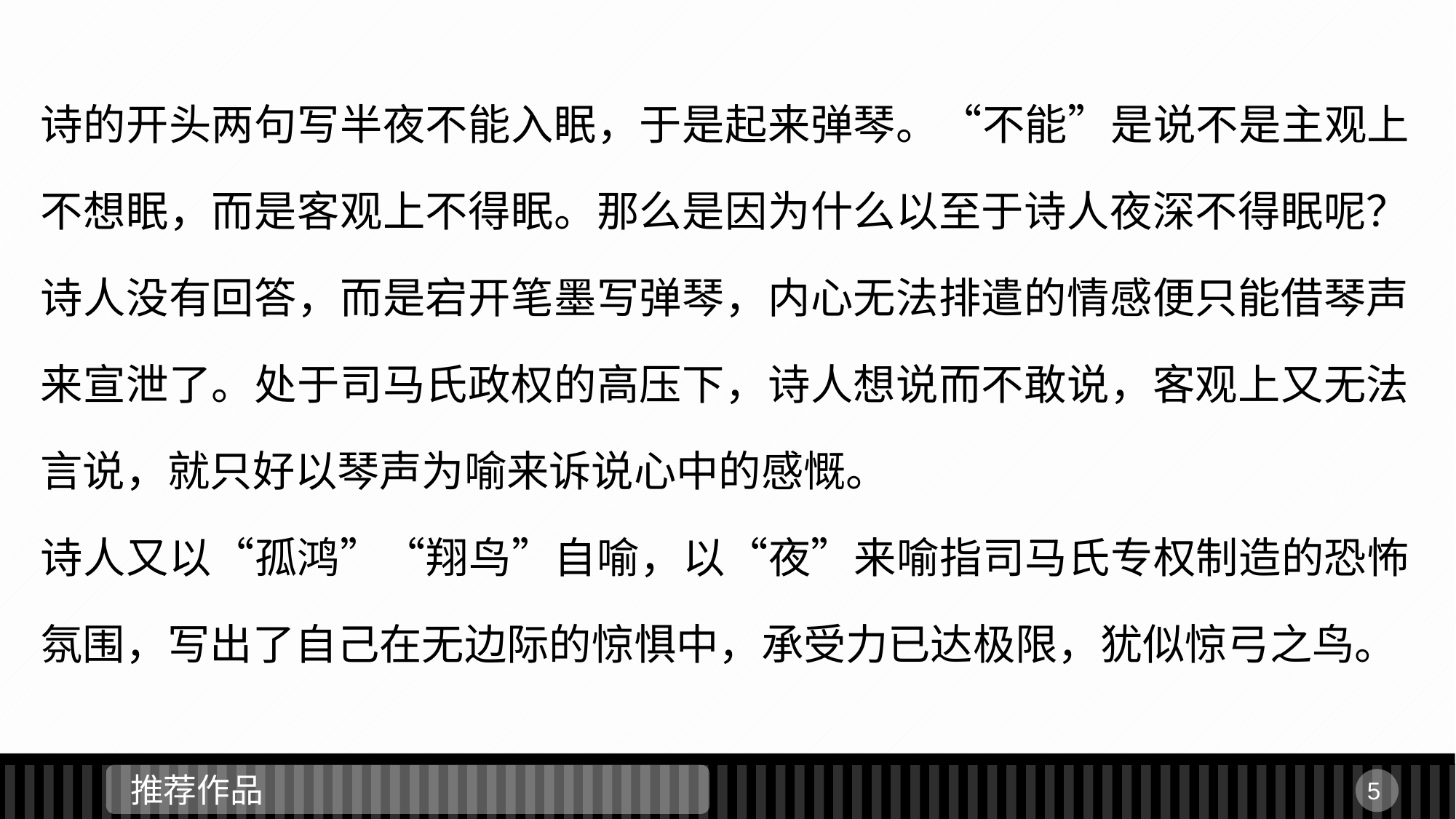

诗的开头两句写半夜不能入眠，于是起来弹琴。“不能”是说不是主观上不想眠，而是客观上不得眠。那么是因为什么以至于诗人夜深不得眠呢？诗人没有回答，而是宕开笔墨写弹琴，内心无法排遣的情感便只能借琴声来宣泄了。处于司马氏政权的高压下，诗人想说而不敢说，客观上又无法言说，就只好以琴声为喻来诉说心中的感慨。
诗人又以“孤鸿”“翔鸟”自喻，以“夜”来喻指司马氏专权制造的恐怖氛围，写出了自己在无边际的惊惧中，承受力已达极限，犹似惊弓之鸟。